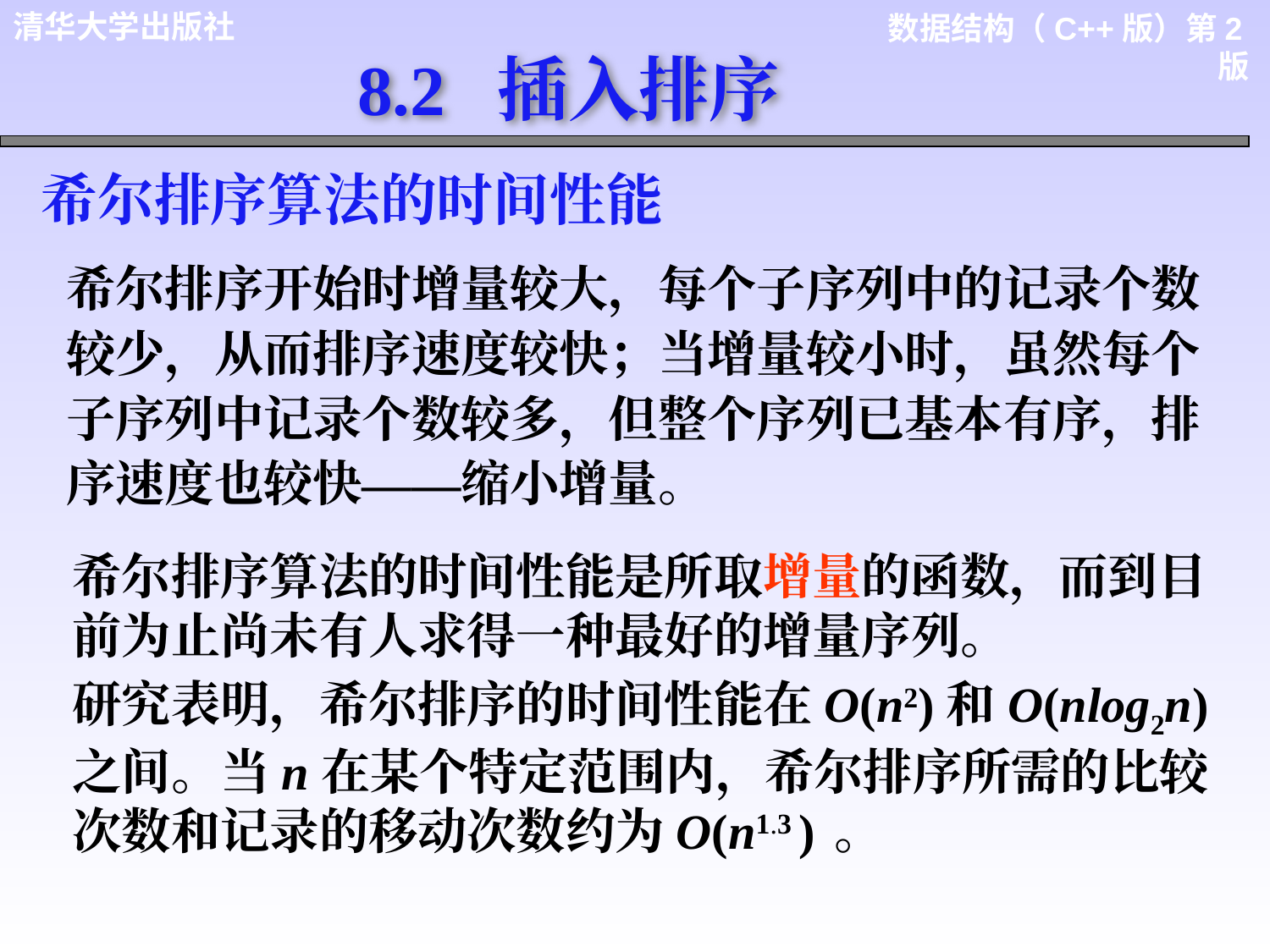

8.2  插入排序
希尔排序算法的时间性能
希尔排序开始时增量较大，每个子序列中的记录个数较少，从而排序速度较快；当增量较小时，虽然每个子序列中记录个数较多，但整个序列已基本有序，排序速度也较快——缩小增量。
希尔排序算法的时间性能是所取增量的函数，而到目前为止尚未有人求得一种最好的增量序列。
研究表明，希尔排序的时间性能在O(n2)和O(nlog2n)之间。当n在某个特定范围内，希尔排序所需的比较次数和记录的移动次数约为O(n1.3 ) 。